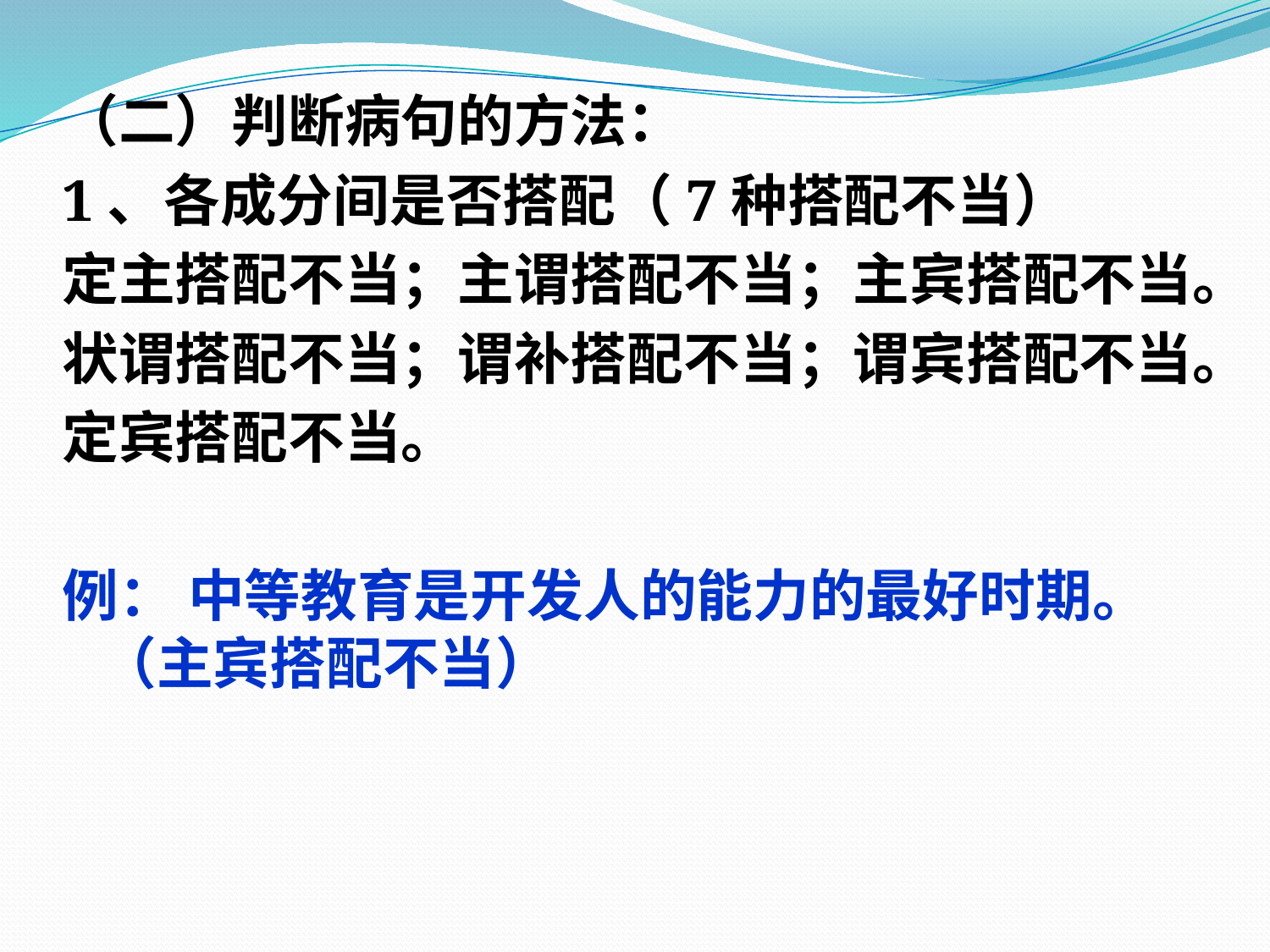

（二）判断病句的方法：
1、各成分间是否搭配（7种搭配不当）
定主搭配不当；主谓搭配不当；主宾搭配不当。
状谓搭配不当；谓补搭配不当；谓宾搭配不当。
定宾搭配不当。

例： 中等教育是开发人的能力的最好时期。（主宾搭配不当）